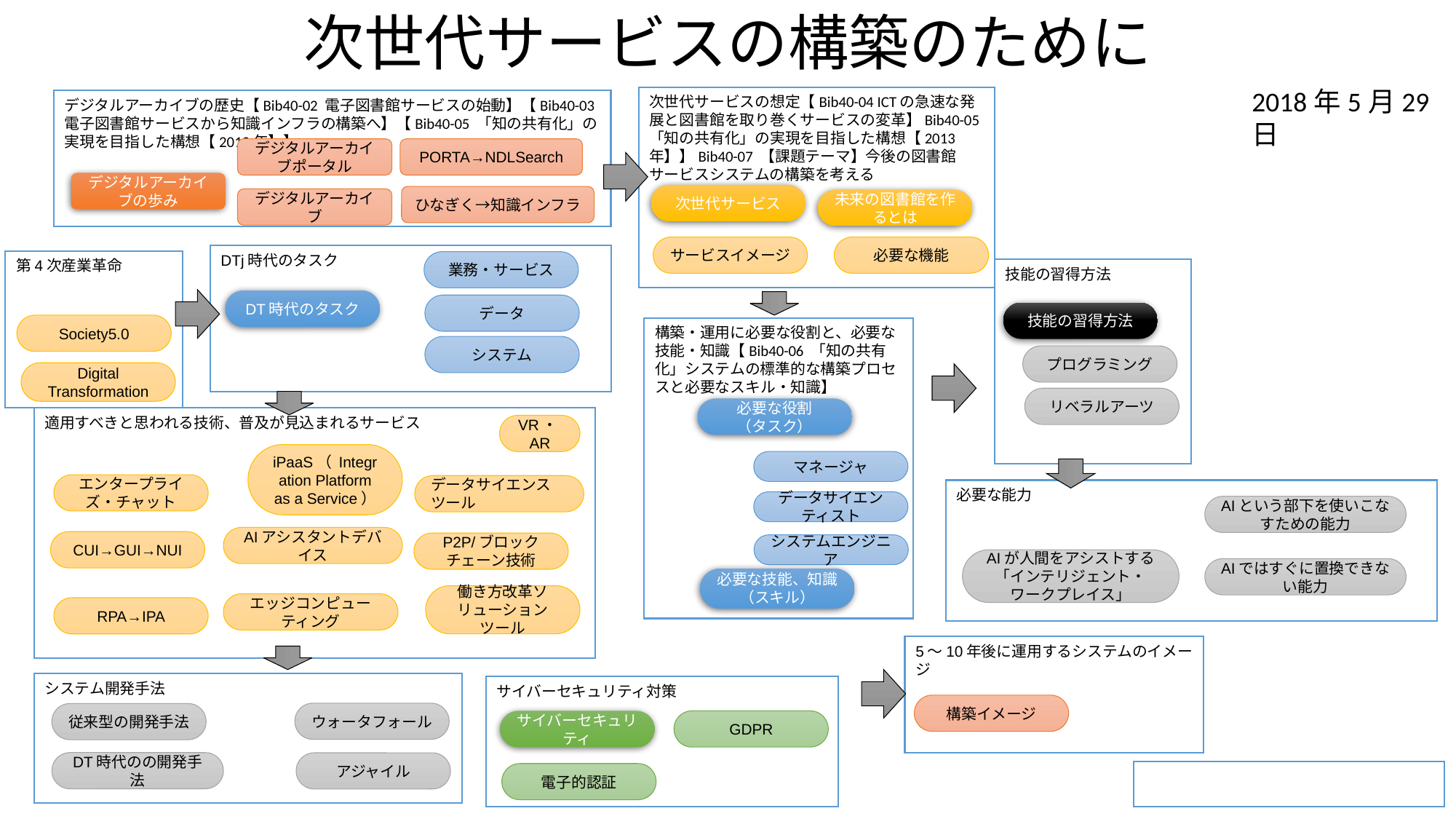

# 次世代サービスの構築のために
2018年5月29日
次世代サービスの想定【Bib40-04 ICTの急速な発展と図書館を取り巻くサービスの変革】Bib40-05 「知の共有化」の実現を目指した構想【2013年】】Bib40-07 【課題テーマ】今後の図書館サービスシステムの構築を考える

デジタルアーカイブの歴史【Bib40-02 電子図書館サービスの始動】【Bib40-03 電子図書館サービスから知識インフラの構築へ】【Bib40-05 「知の共有化」の実現を目指した構想【2013年】】
デジタルアーカイブポータル
PORTA→NDLSearch

デジタルアーカイブの歩み
次世代サービス
ひなぎく→知識インフラ
デジタルアーカイブ
未来の図書館を作るとは
サービスイメージ
必要な機能
DTj時代のタスク
第4次産業革命
業務・サービス
技能の習得方法

DT時代のタスク
データ
技能の習得方法
Society5.0
構築・運用に必要な役割と、必要な技能・知識【Bib40-06 「知の共有化」システムの標準的な構築プロセスと必要なスキル・知識】
システム
プログラミング
Digital Transformation

リベラルアーツ
必要な役割
（タスク）
適用すべきと思われる技術、普及が見込まれるサービス
VR・AR
iPaaS（ Integration Platform as a Service）

マネージャ
エンタープライズ・チャット
データサイエンスツール
必要な能力
データサイエンティスト
AIという部下を使いこなすための能力
AIアシスタントデバイス
CUI→GUI→NUI
P2P/ブロックチェーン技術
システムエンジニア
AIが人間をアシストする「インテリジェント・ワークプレイス」
AIではすぐに置換できない能力
必要な技能、知識（スキル）
働き方改革ソリューションツール
エッジコンピューティング
RPA→IPA

5～10年後に運用するシステムのイメージ

システム開発手法
サイバーセキュリティ対策
構築イメージ
ウォータフォール
従来型の開発手法
サイバーセキュリティ
GDPR
DT時代のの開発手法
アジャイル

電子的認証